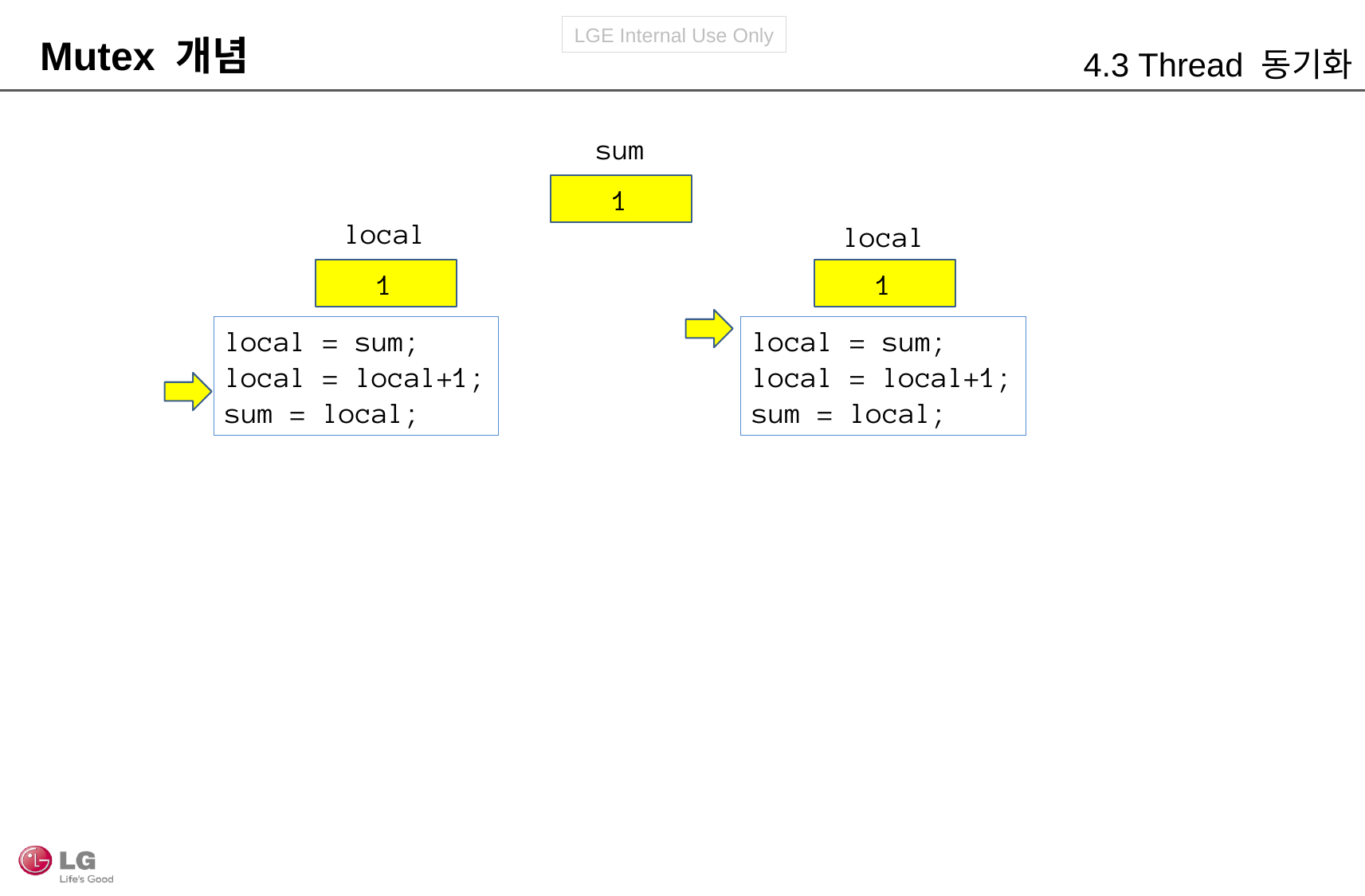

Mutex 개념
4.3 Thread 동기화

sum
1
local
local
1
1

local = sum;
local = local+1;
sum = local;
local = sum;
local = local+1;
sum = local;